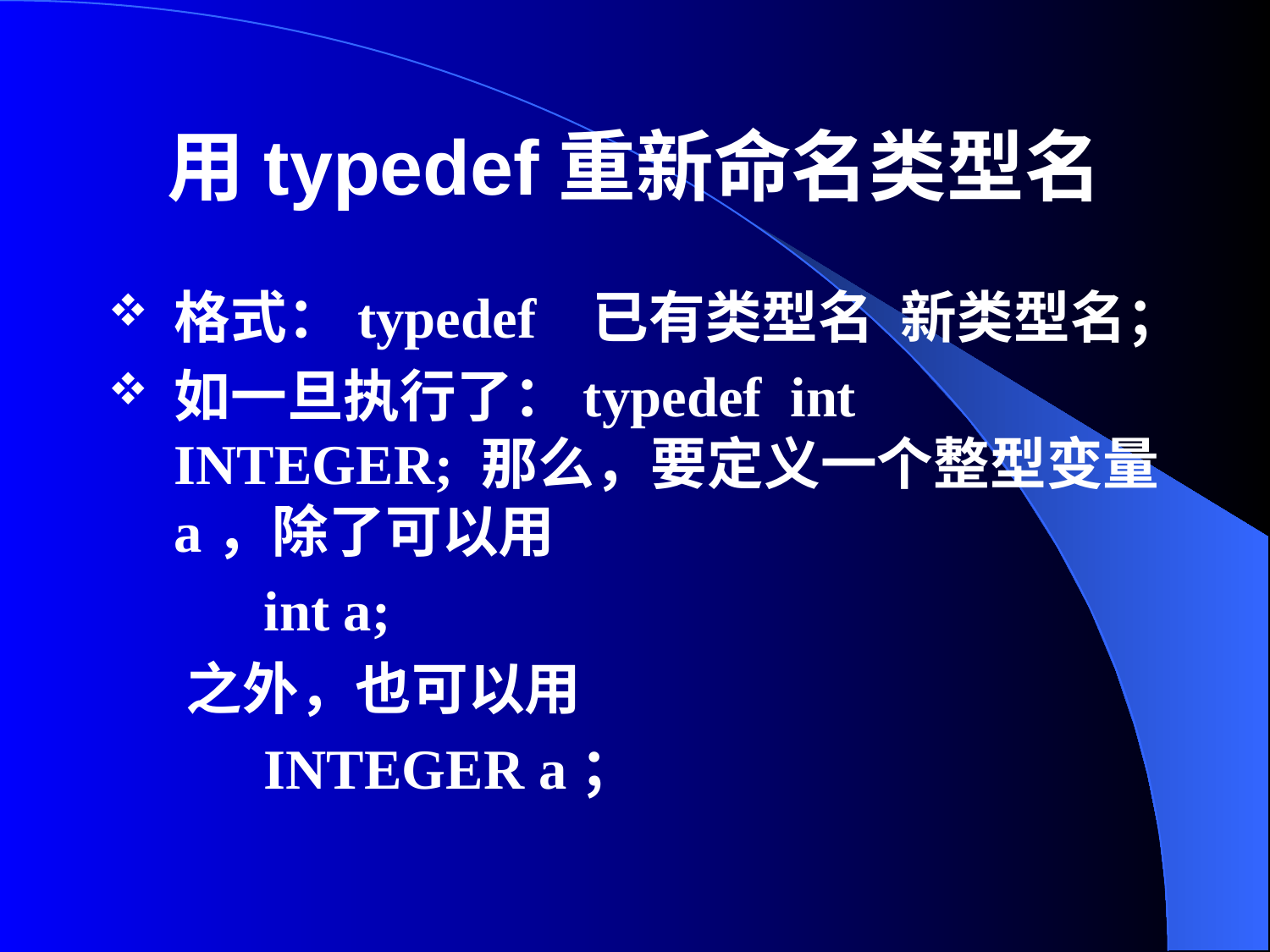

# 用typedef重新命名类型名
格式：typedef   已有类型名  新类型名；
如一旦执行了：typedef  int  INTEGER; 那么，要定义一个整型变量a，除了可以用
           int a;
     之外，也可以用
           INTEGER a；